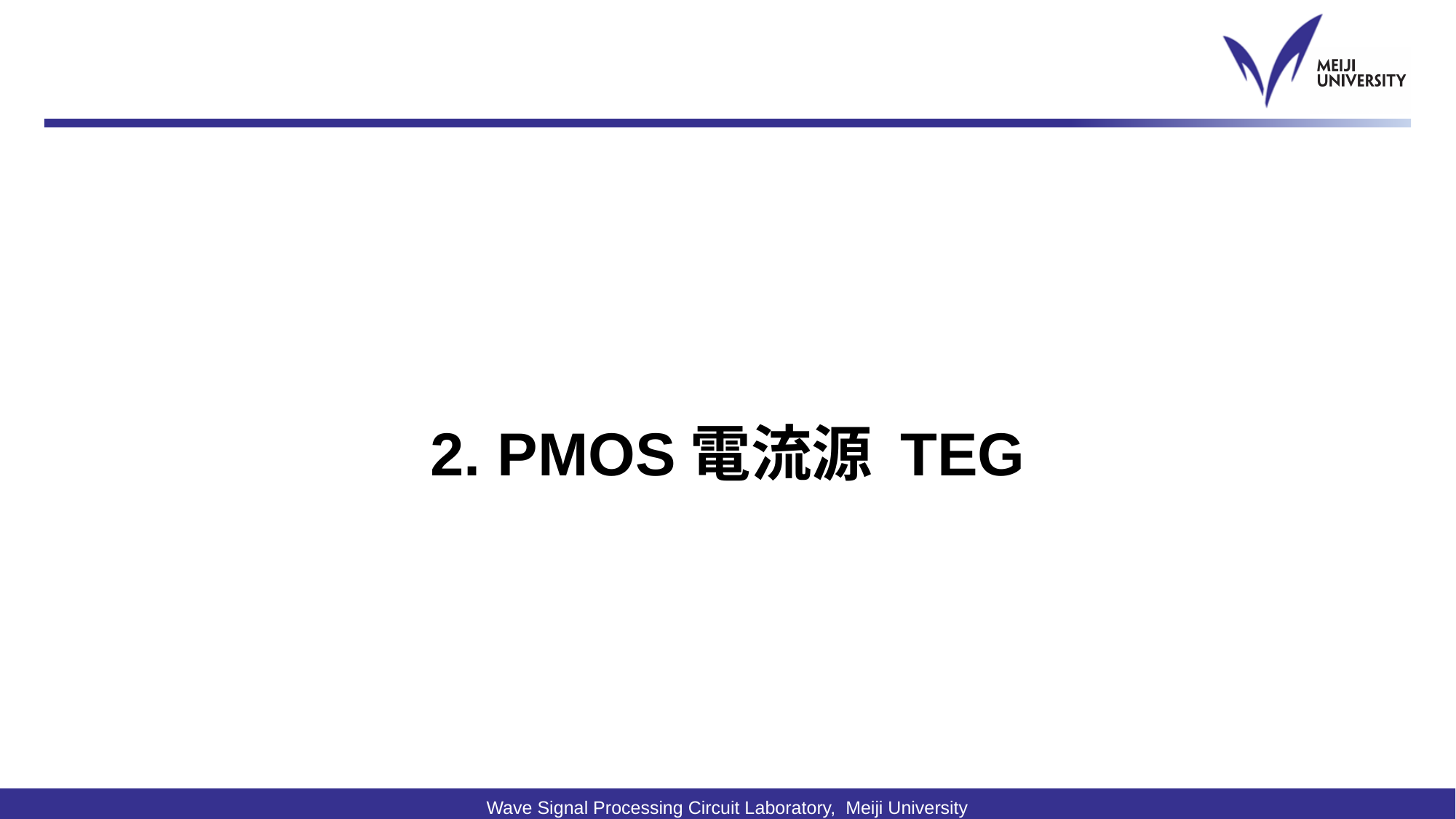

# 2. PMOS電流源 TEG
Wave Signal Processing Circuit Laboratory,  Meiji University